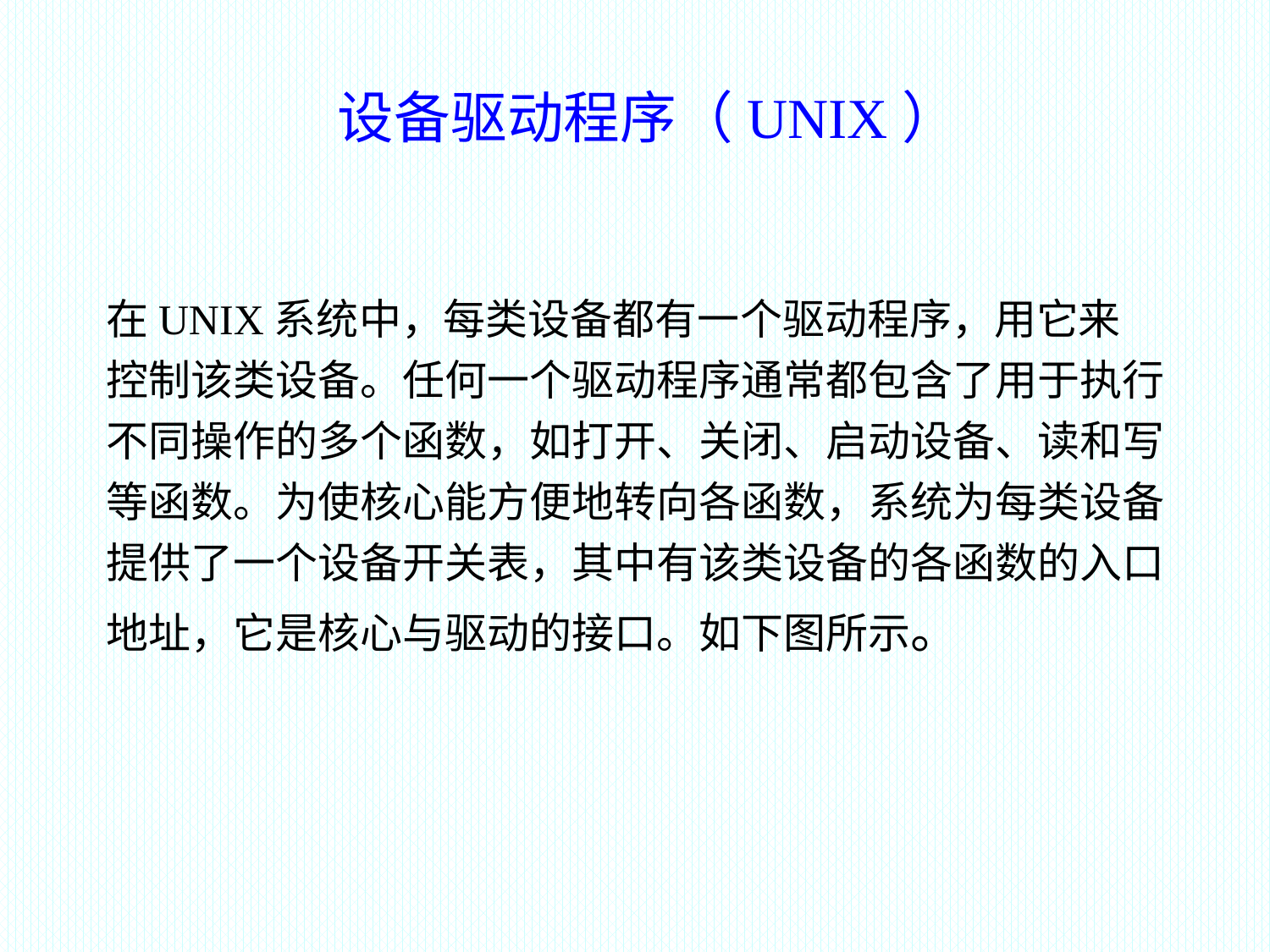

# 设备驱动程序（UNIX）
在UNIX系统中，每类设备都有一个驱动程序，用它来
控制该类设备。任何一个驱动程序通常都包含了用于执行
不同操作的多个函数，如打开、关闭、启动设备、读和写
等函数。为使核心能方便地转向各函数，系统为每类设备
提供了一个设备开关表，其中有该类设备的各函数的入口
地址，它是核心与驱动的接口。如下图所示。